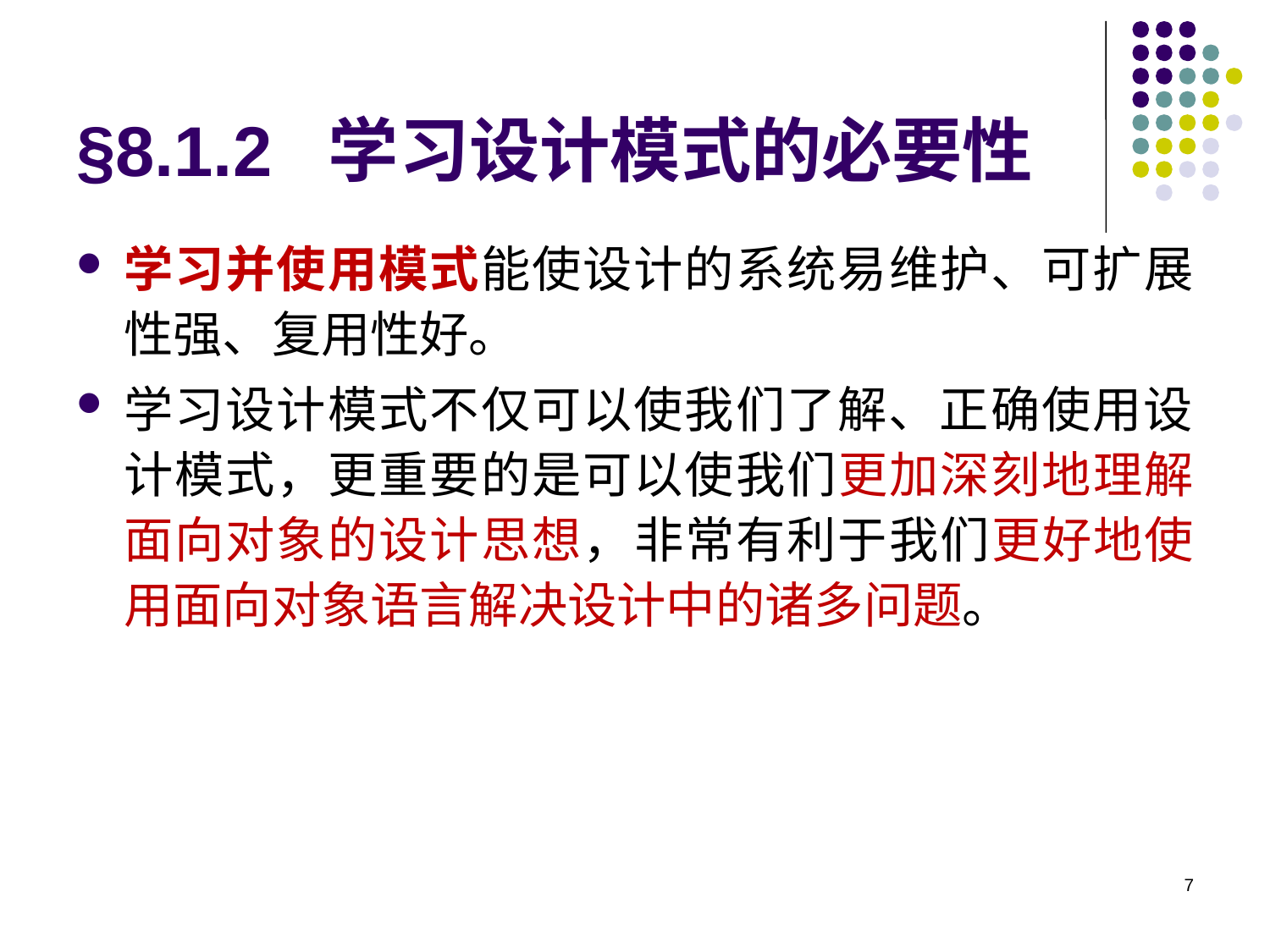

# §8.1.2  学习设计模式的必要性
学习并使用模式能使设计的系统易维护、可扩展性强、复用性好。
学习设计模式不仅可以使我们了解、正确使用设计模式，更重要的是可以使我们更加深刻地理解面向对象的设计思想，非常有利于我们更好地使用面向对象语言解决设计中的诸多问题。
7